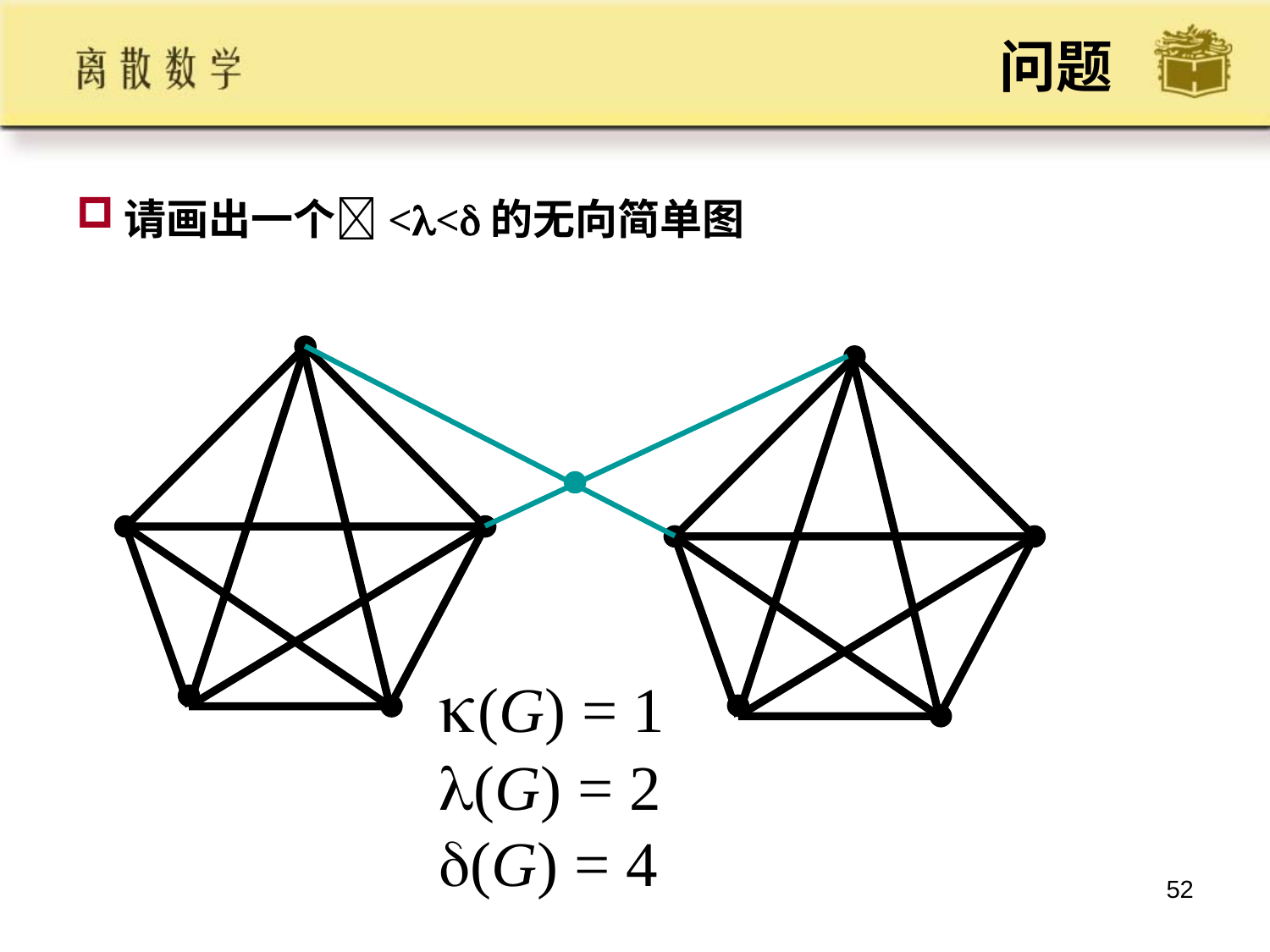

# 问题
请画出一个κ<λ<δ的无向简单图

κ(G) = 1 λ(G) = 2 δ(G) = 4
52